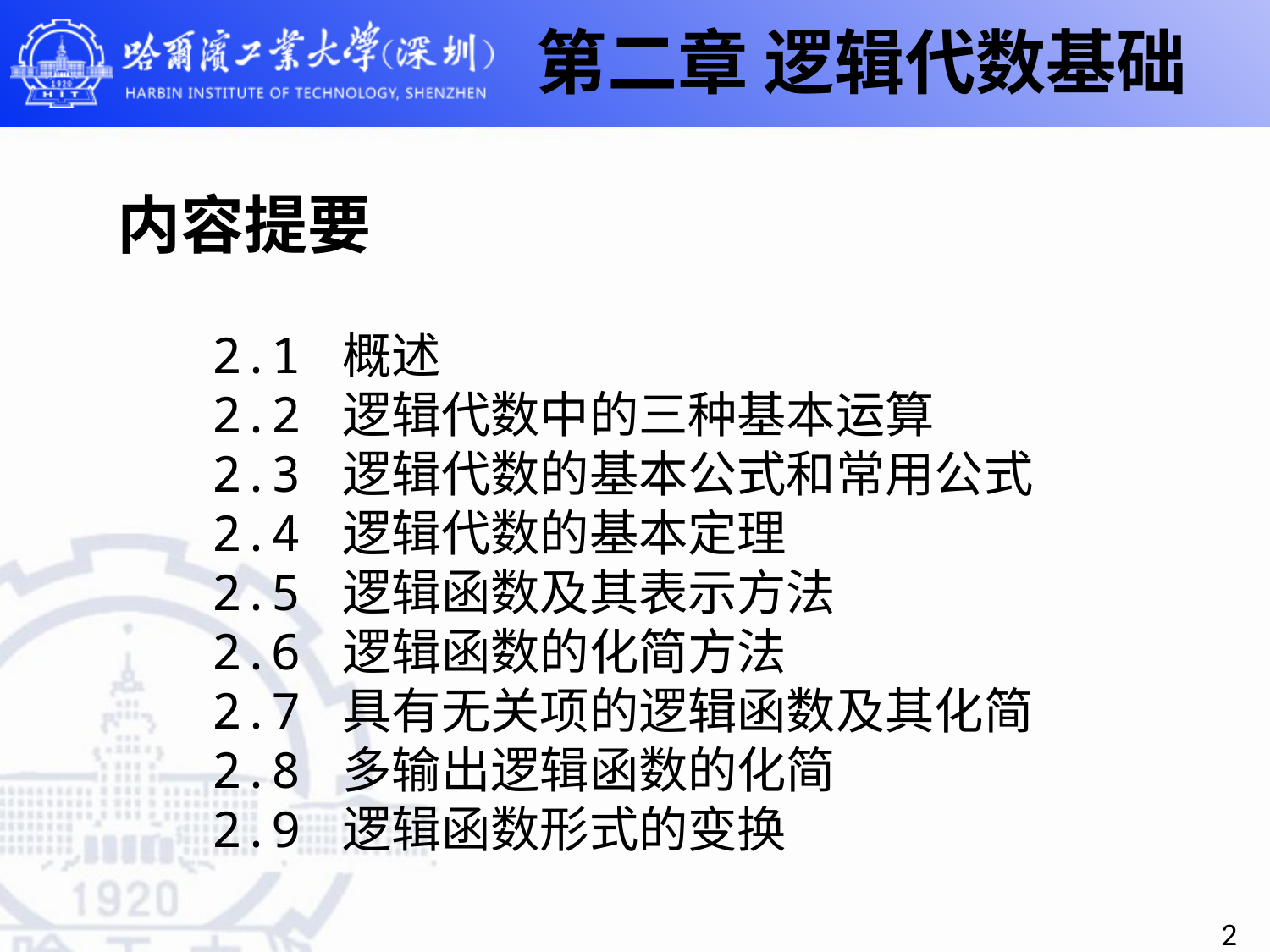

第二章 逻辑代数基础
 内容提要
2.1 概述
2.2 逻辑代数中的三种基本运算
2.3 逻辑代数的基本公式和常用公式
2.4 逻辑代数的基本定理
2.5 逻辑函数及其表示方法
2.6 逻辑函数的化简方法
2.7 具有无关项的逻辑函数及其化简
2.8 多输出逻辑函数的化简
2.9 逻辑函数形式的变换